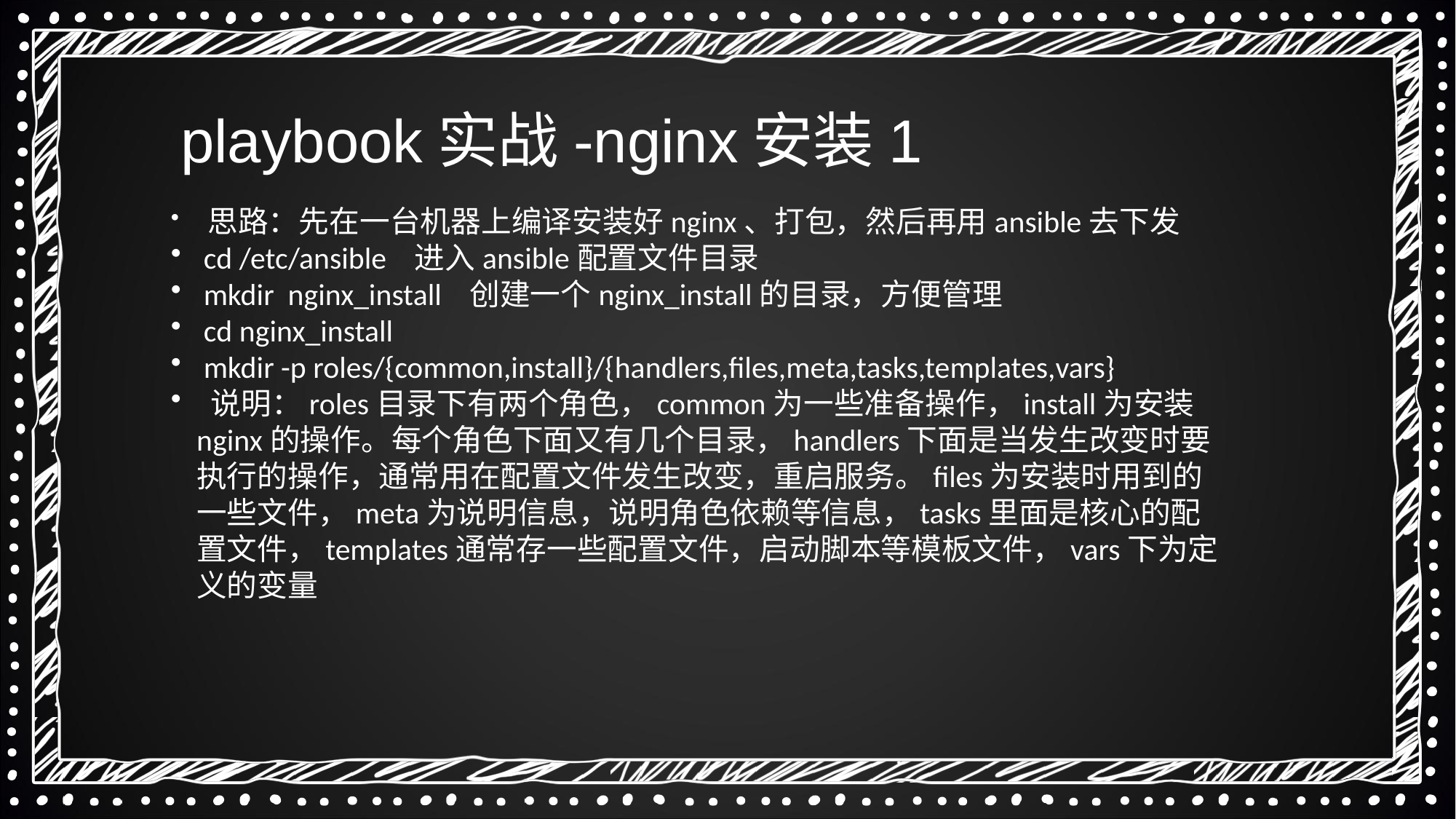

playbook实战-nginx安装1
 思路：先在一台机器上编译安装好nginx、打包，然后再用ansible去下发
 cd /etc/ansible   进入ansible配置文件目录
 mkdir  nginx_install   创建一个nginx_install的目录，方便管理
 cd nginx_install
 mkdir -p roles/{common,install}/{handlers,files,meta,tasks,templates,vars}
 说明：roles目录下有两个角色，common为一些准备操作，install为安装nginx的操作。每个角色下面又有几个目录，handlers下面是当发生改变时要执行的操作，通常用在配置文件发生改变，重启服务。files为安装时用到的一些文件，meta为说明信息，说明角色依赖等信息，tasks里面是核心的配置文件，templates通常存一些配置文件，启动脚本等模板文件，vars下为定义的变量